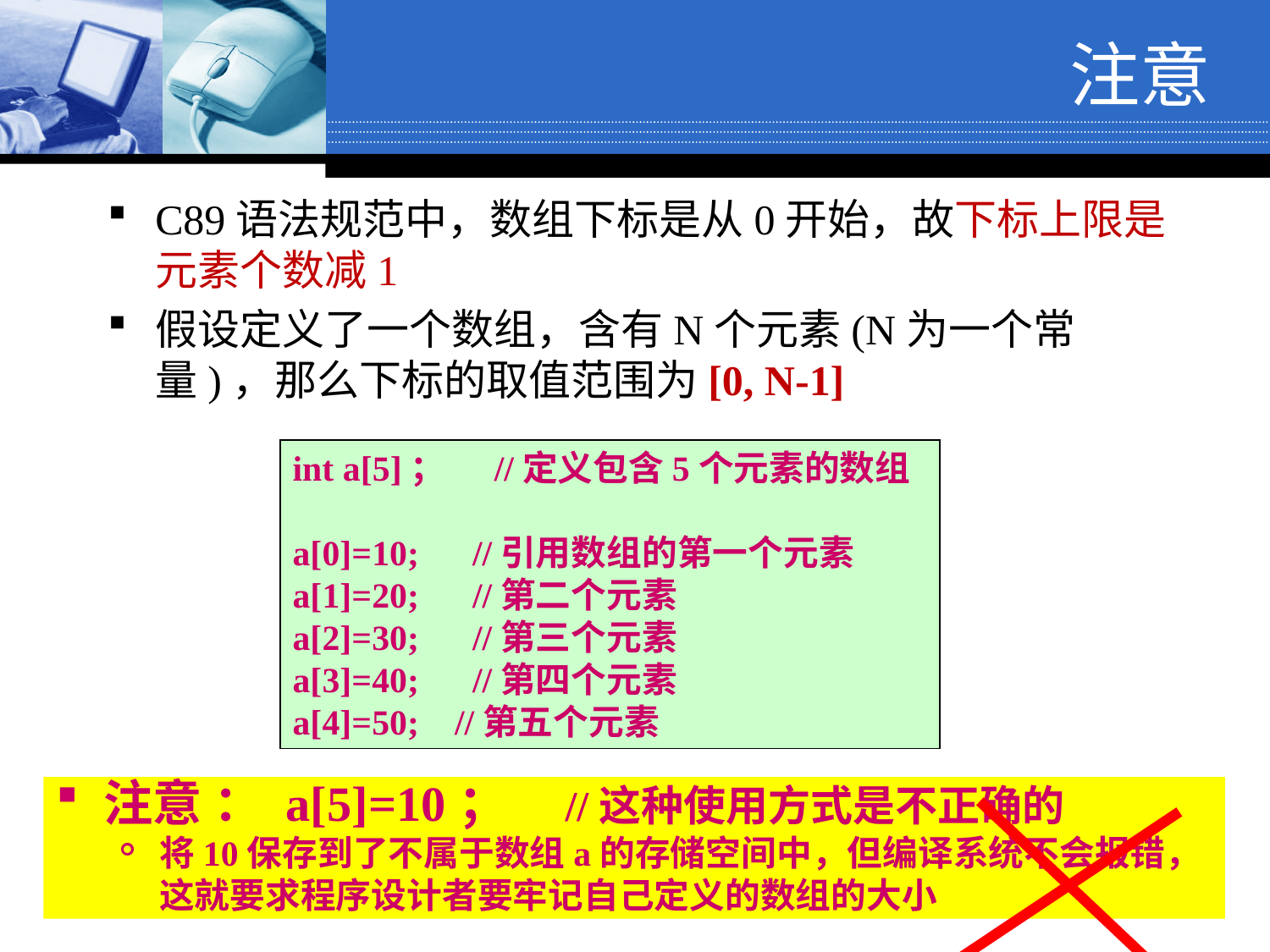

注意
C89语法规范中，数组下标是从0开始，故下标上限是元素个数减1
假设定义了一个数组，含有N个元素(N为一个常量)，那么下标的取值范围为[0, N-1]
int a[5]；     //定义包含5个元素的数组

a[0]=10;      //引用数组的第一个元素
a[1]=20;      //第二个元素
a[2]=30;      //第三个元素
a[3]=40;      //第四个元素
a[4]=50;    //第五个元素
注意 ： a[5]=10；     //这种使用方式是不正确的
将10保存到了不属于数组a的存储空间中，但编译系统不会报错，这就要求程序设计者要牢记自己定义的数组的大小